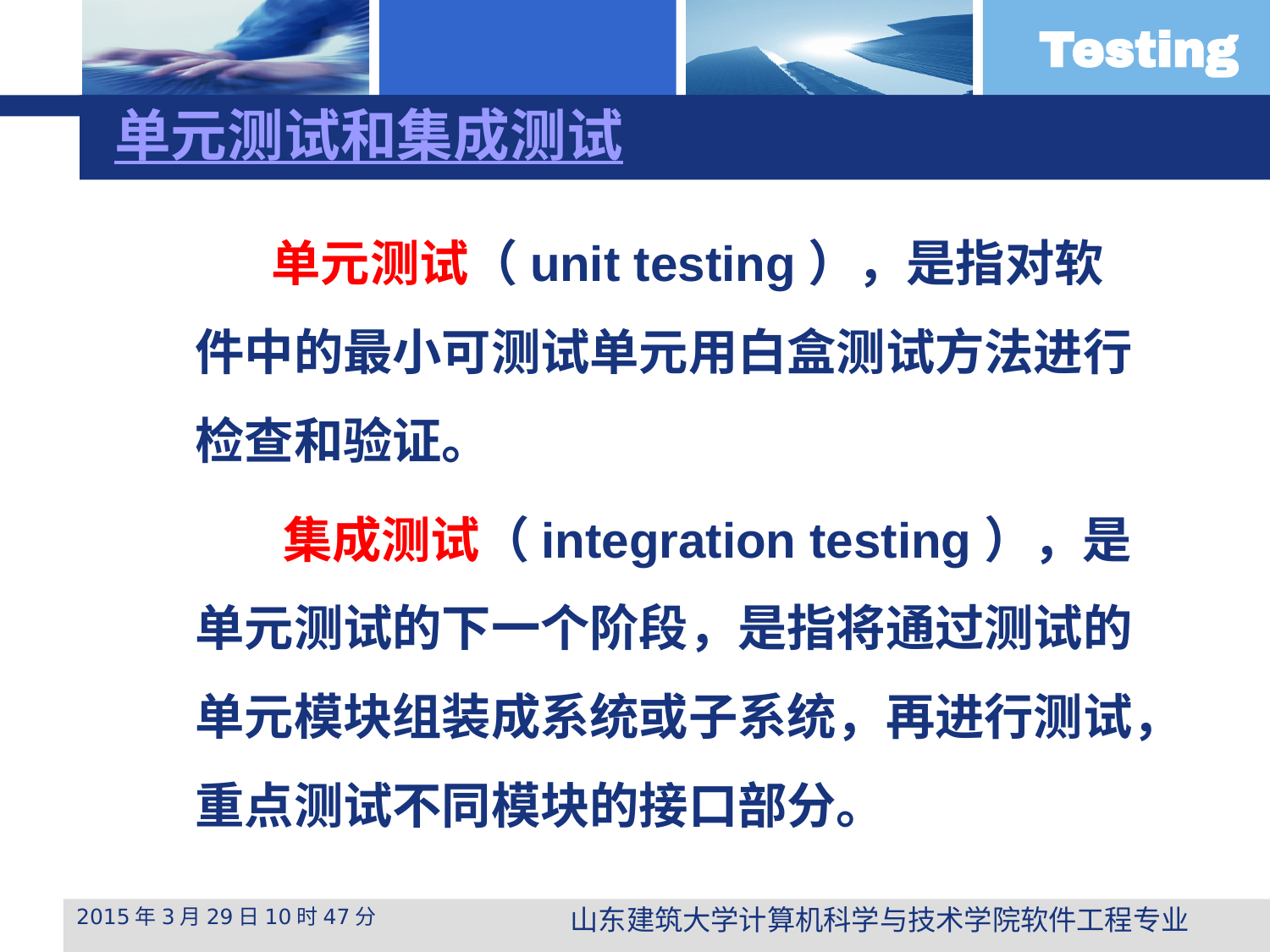

# 单元测试和集成测试
          单元测试（unit testing），是指对软件中的最小可测试单元用白盒测试方法进行检查和验证。
           集成测试（integration testing），是单元测试的下一个阶段，是指将通过测试的单元模块组装成系统或子系统，再进行测试，重点测试不同模块的接口部分。
山东建筑大学计算机科学与技术学院软件工程专业
2015年3月29日10时47分